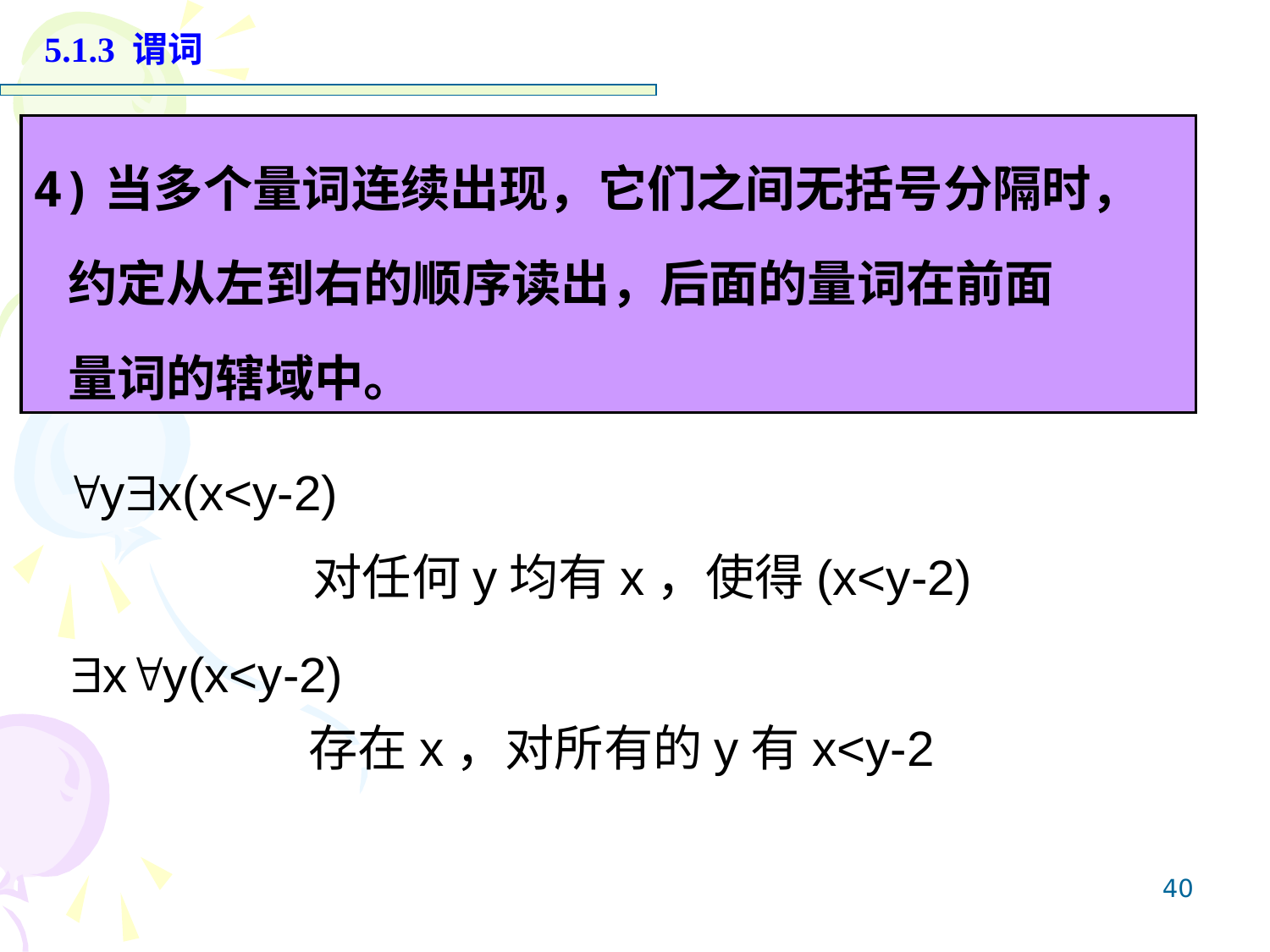

5.1.3 谓词

4)当多个量词连续出现，它们之间无括号分隔时，
  约定从左到右的顺序读出，后面的量词在前面
  量词的辖域中。
∀y∃x(x<y-2)
对任何y均有x，使得(x<y-2)
∃x∀y(x<y-2)
存在x，对所有的y有x<y-2
40